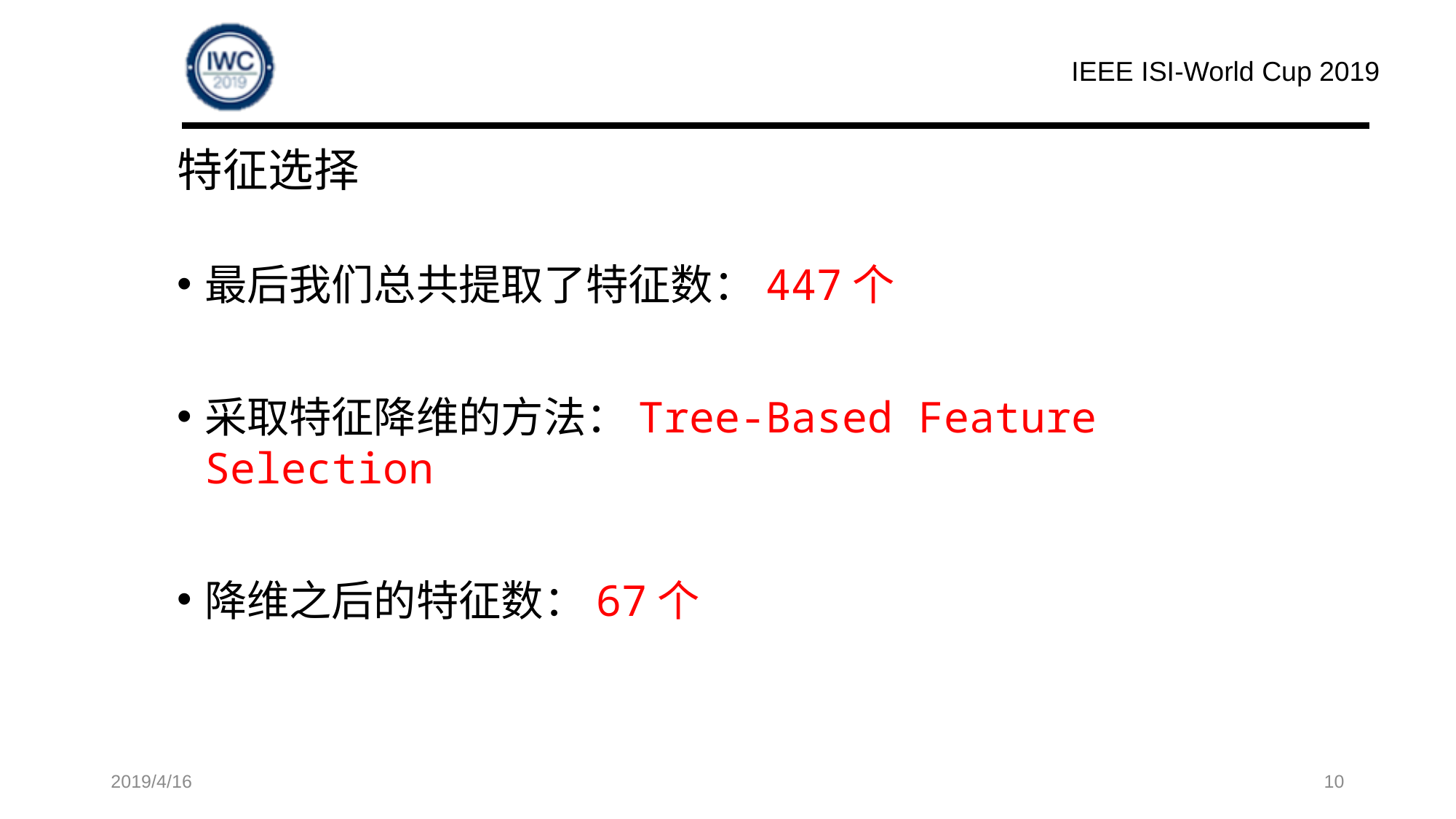

# 特征选择
最后我们总共提取了特征数：447个

采取特征降维的方法：Tree-Based Feature Selection

降维之后的特征数：67个

2019/4/16
10